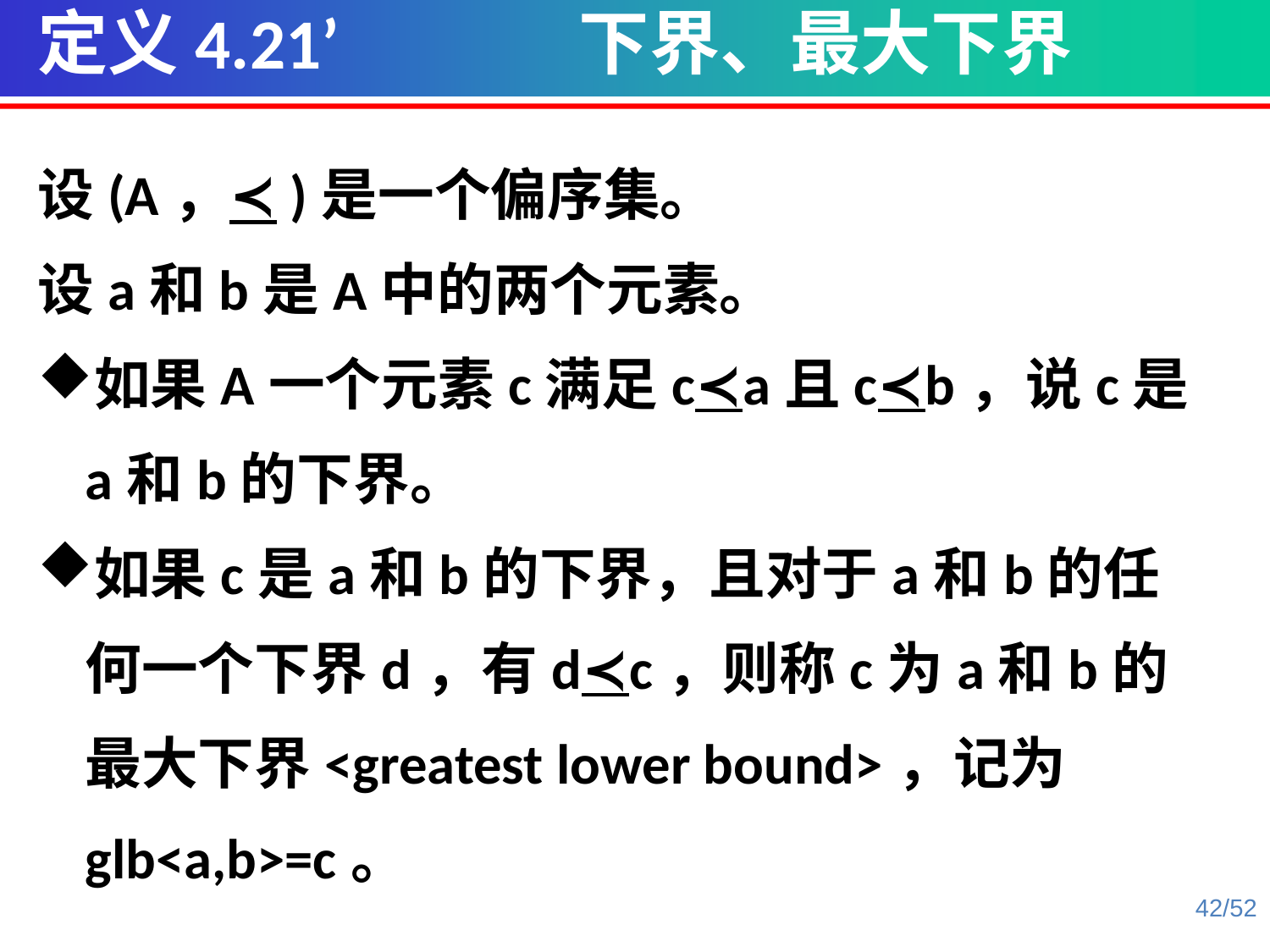

定义4.21’              下界、最大下界
设(A，≺)是一个偏序集。
设a和b是A中的两个元素。
如果A一个元素c满足c≺a且c≺b，说c是a和b的下界。
如果c是a和b的下界，且对于a和b的任何一个下界d，有d≺c，则称c为a和b的最大下界<greatest lower bound>，记为glb<a,b>=c。
42/52